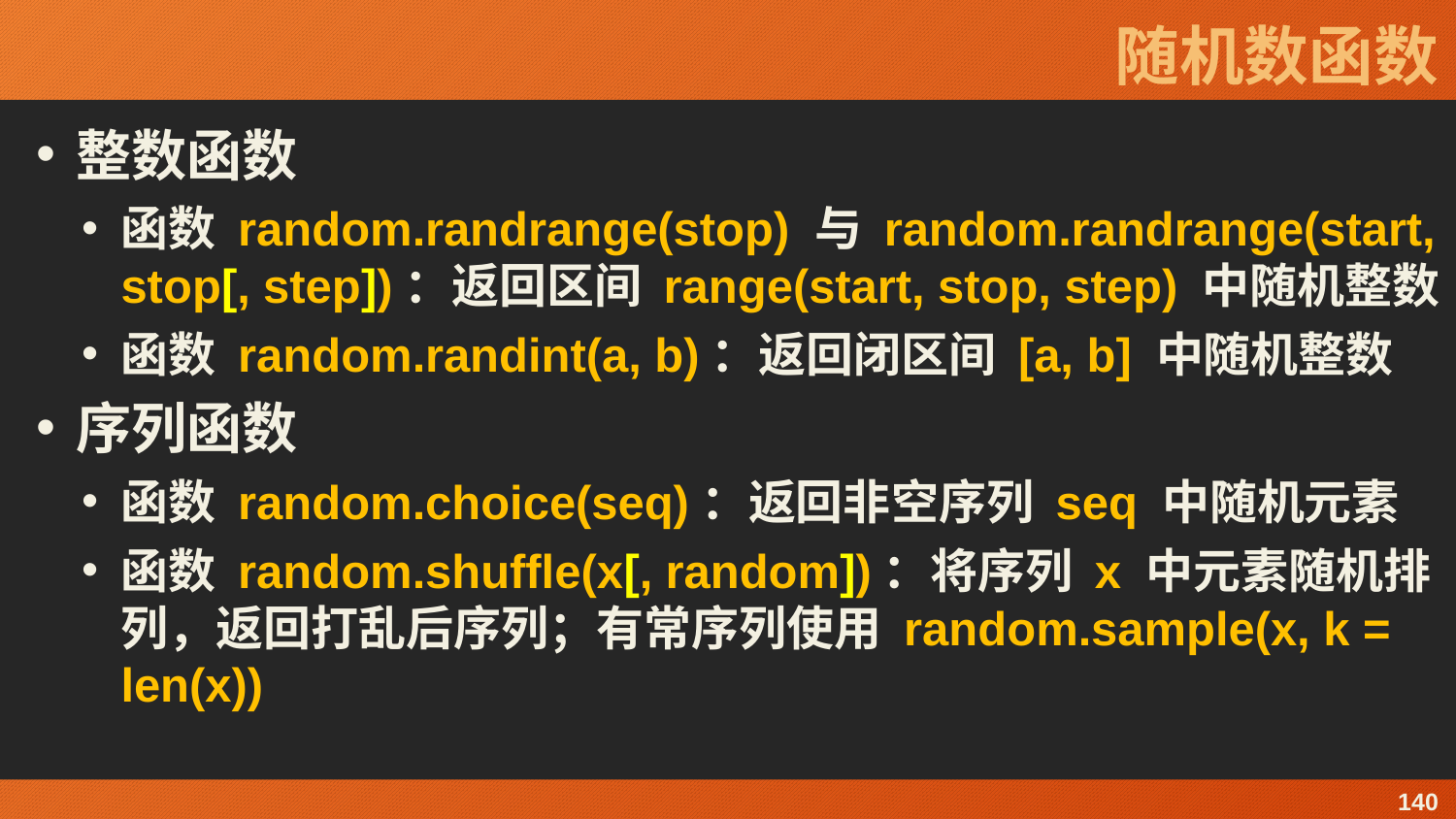

# 随机数函数
整数函数
函数 random.randrange(stop) 与 random.randrange(start, stop[, step])：返回区间 range(start, stop, step) 中随机整数
函数 random.randint(a, b)：返回闭区间 [a, b] 中随机整数
序列函数
函数 random.choice(seq)：返回非空序列 seq 中随机元素
函数 random.shuffle(x[, random])：将序列 x 中元素随机排列，返回打乱后序列；有常序列使用 random.sample(x, k = len(x))
140